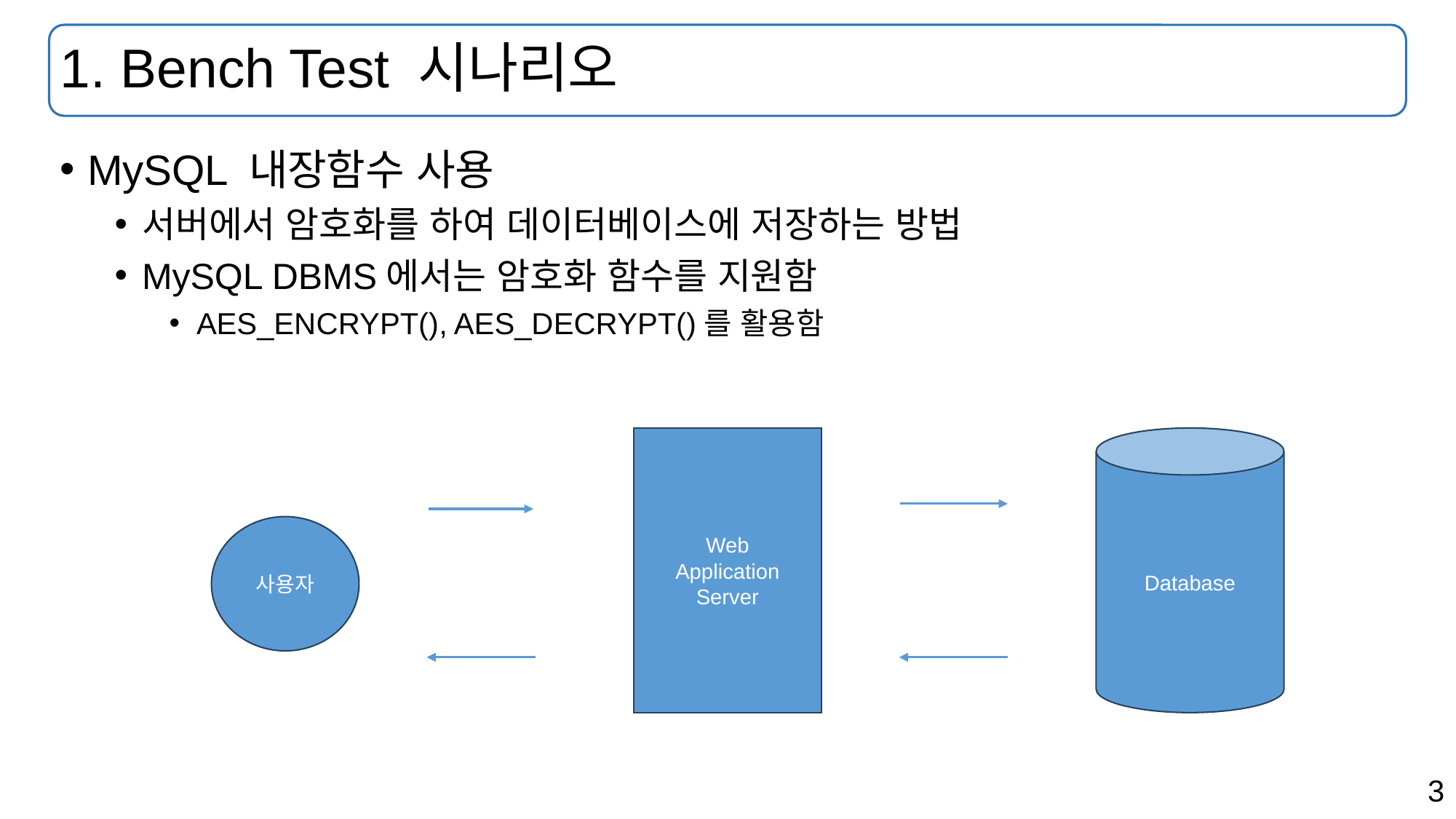

# 1. Bench Test 시나리오
MySQL 내장함수 사용
서버에서 암호화를 하여 데이터베이스에 저장하는 방법
MySQL DBMS에서는 암호화 함수를 지원함
AES_ENCRYPT(), AES_DECRYPT()를 활용함
Web
Application
Server
Database
사용자